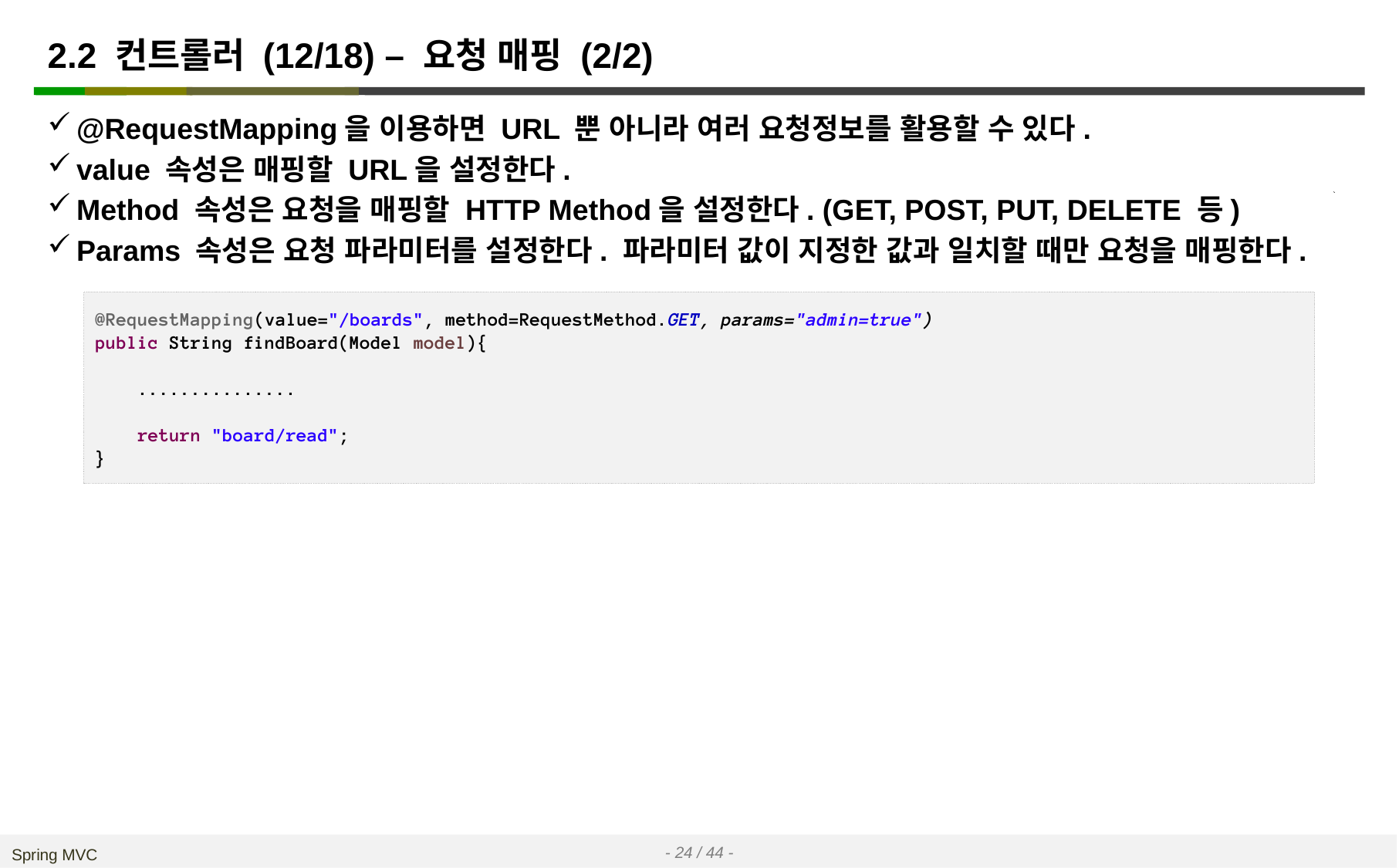

# 2.2 컨트롤러 (12/18) – 요청 매핑 (2/2)
@RequestMapping을 이용하면 URL 뿐 아니라 여러 요청정보를 활용할 수 있다.
value 속성은 매핑할 URL을 설정한다.
Method 속성은 요청을 매핑할 HTTP Method을 설정한다. (GET, POST, PUT, DELETE 등)
Params 속성은 요청 파라미터를 설정한다. 파라미터 값이 지정한 값과 일치할 때만 요청을 매핑한다.
@RequestMapping(value="/boards", method=RequestMethod.GET, params="admin=true")
public String findBoard(Model model){

    ...............

    return "board/read";
}